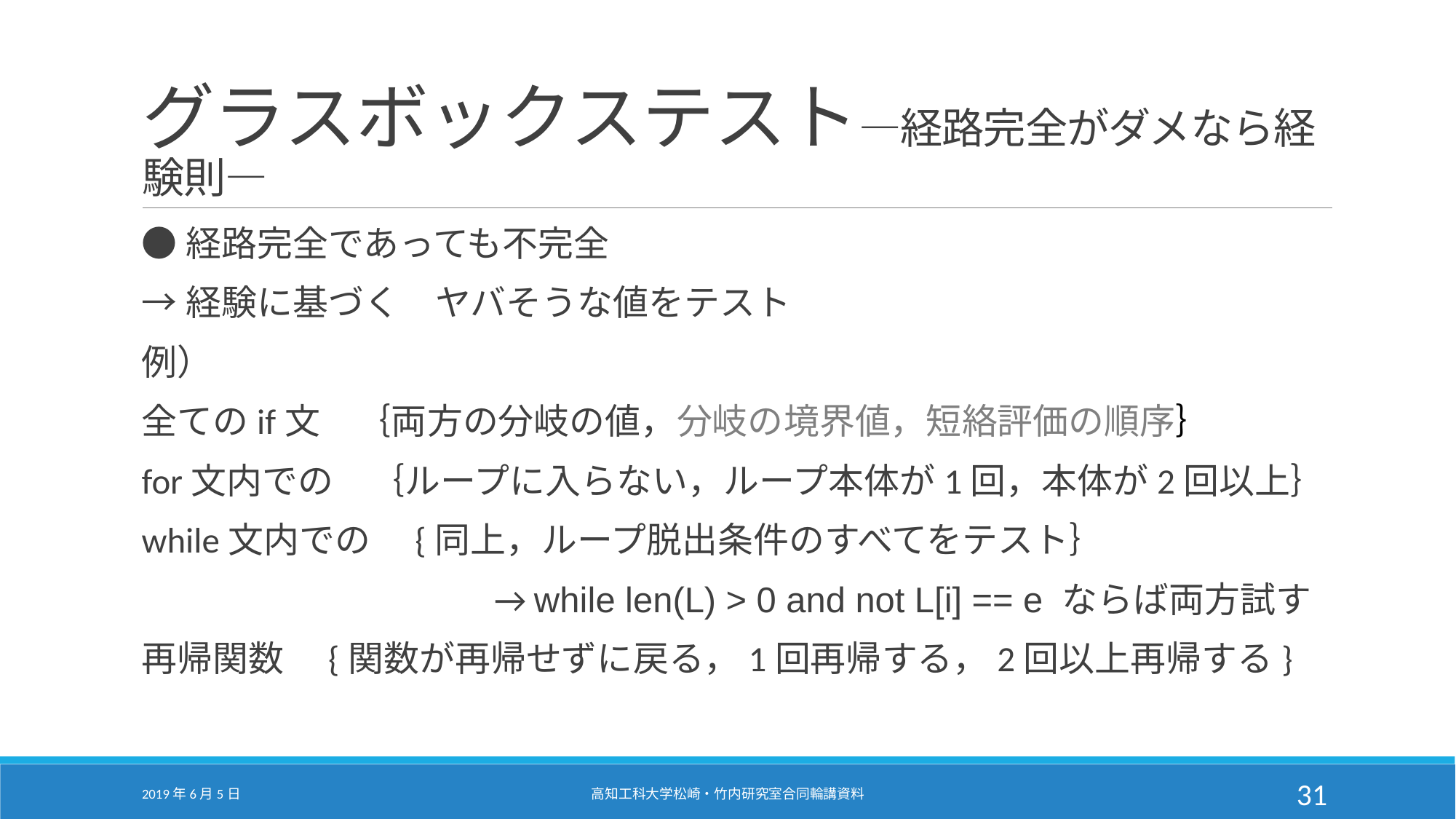

# グラスボックステスト―経路完全がダメなら経験則―
●経路完全であっても不完全
→経験に基づく　ヤバそうな値をテスト
例）
全てのif文　｛両方の分岐の値，分岐の境界値，短絡評価の順序｝
for文内での　｛ループに入らない，ループ本体が1回，本体が2回以上｝
while文内での　{同上，ループ脱出条件のすべてをテスト｝
                                            → while len(L) > 0 and not L[i] == e ならば両方試す
再帰関数　{関数が再帰せずに戻る，1回再帰する，2回以上再帰する}
2019年6月5日
高知工科大学松崎・竹内研究室合同輪講資料
31